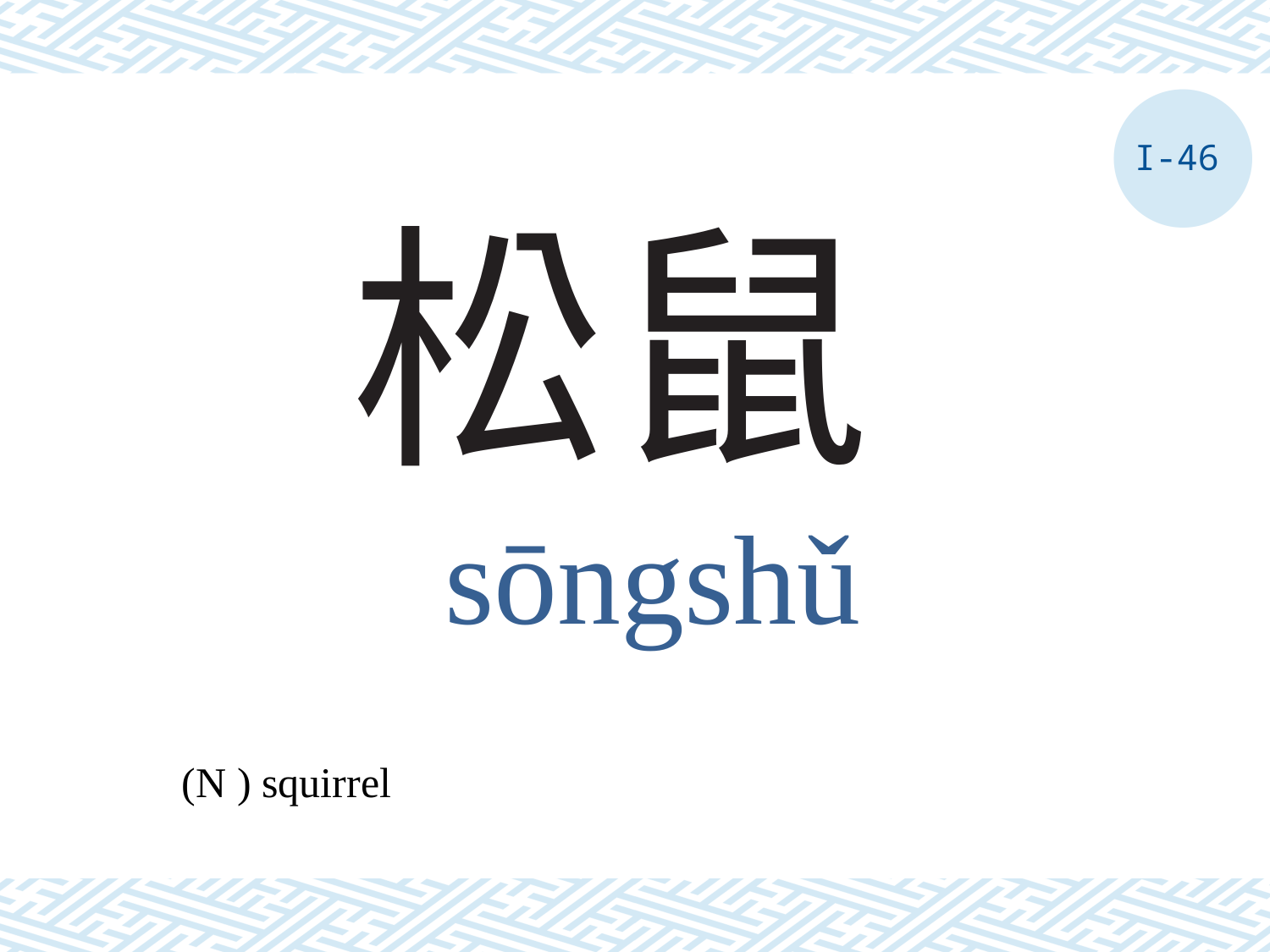

I-46
# 松鼠
sōngshǔ
(N ) squirrel